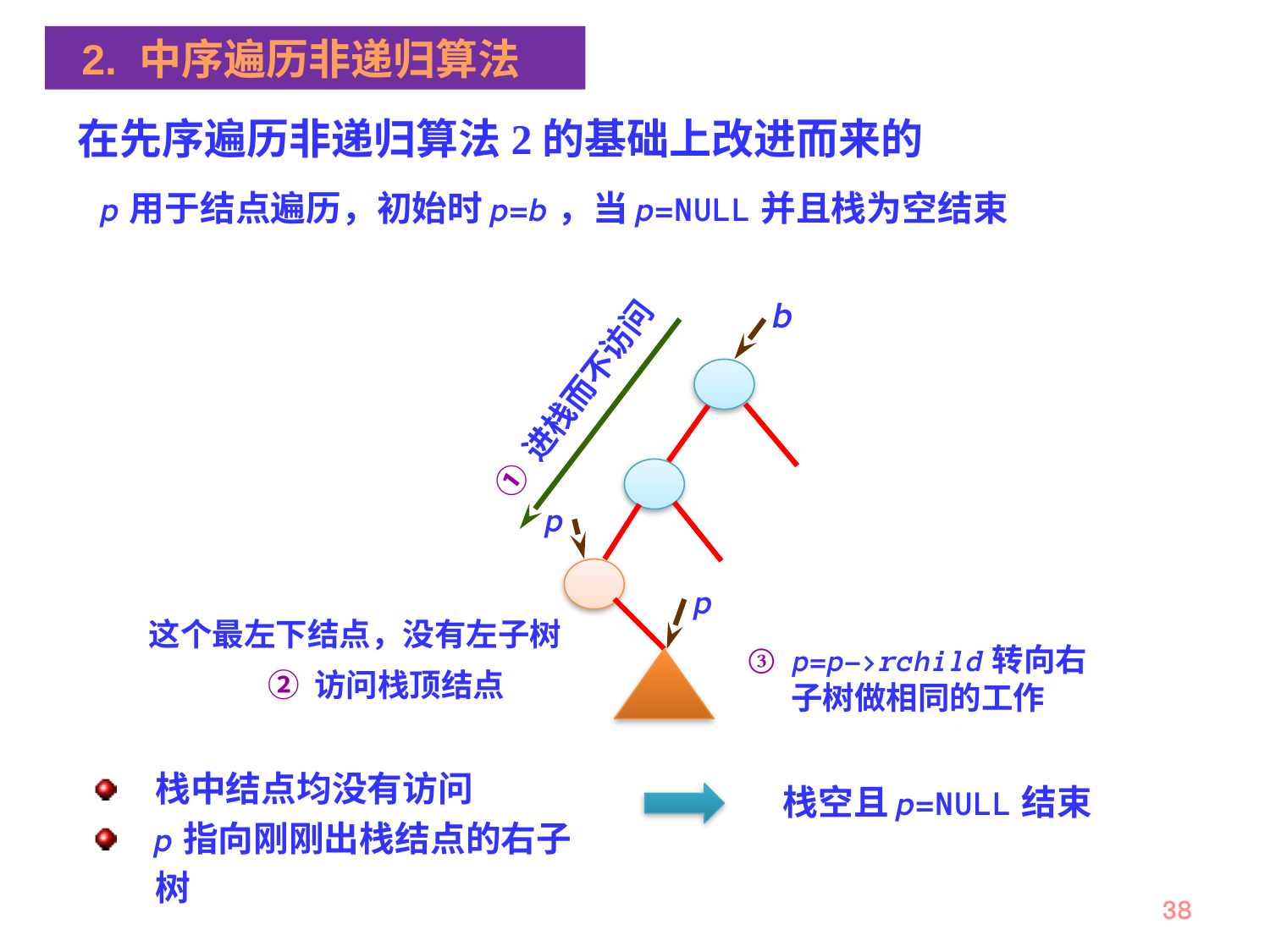

2. 中序遍历非递归算法
在先序遍历非递归算法2的基础上改进而来的
p用于结点遍历，初始时p=b，当p=NULL并且栈为空结束

① 进栈而不访问
b

p

p

③ p=p->rchild转向右子树做相同的工作

这个最左下结点，没有左子树

② 访问栈顶结点
栈中结点均没有访问
p指向刚刚出栈结点的右子树
栈空且p=NULL结束

38